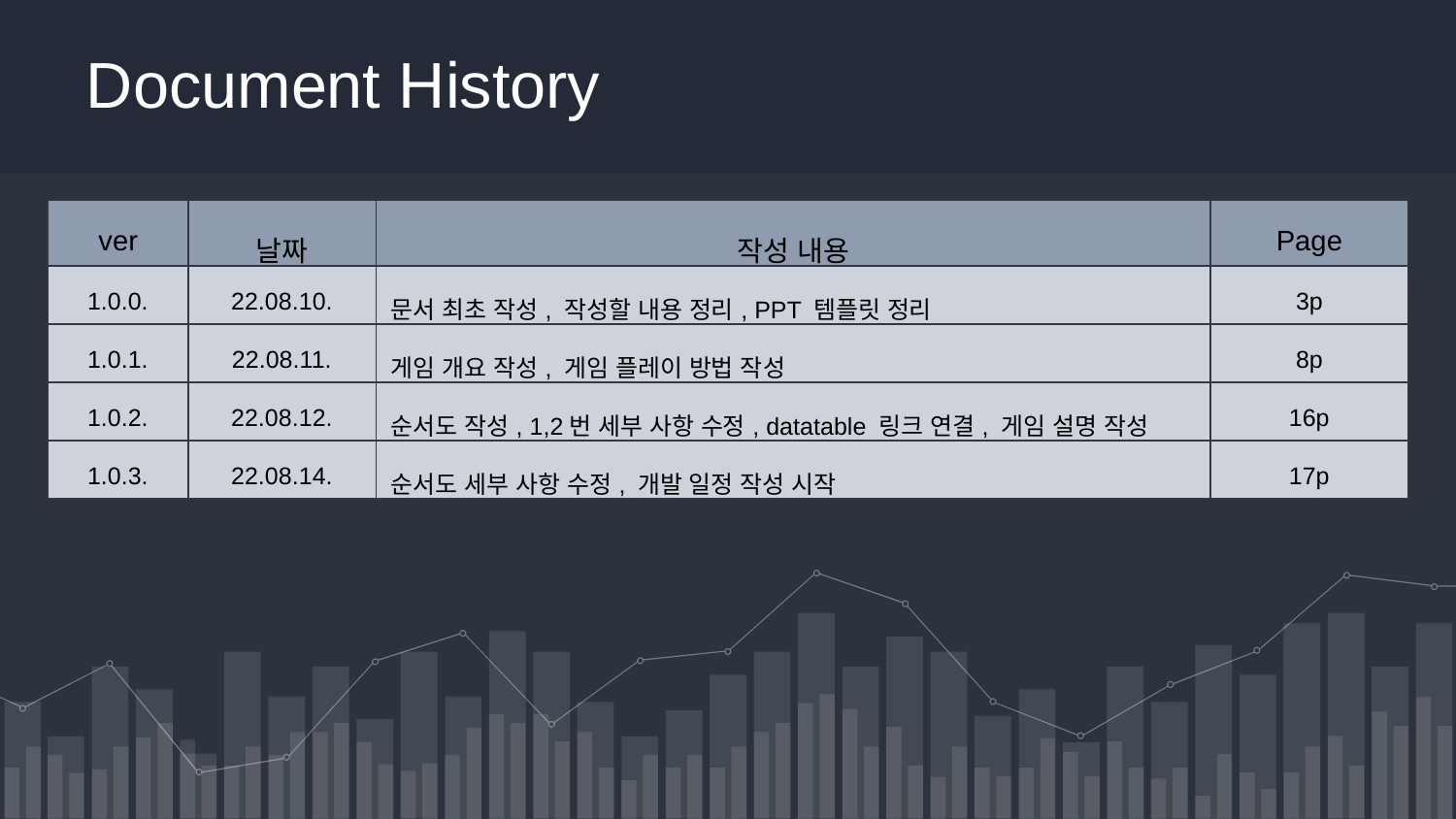

Document History
| ver | 날짜 | 작성 내용 | Page |
| --- | --- | --- | --- |
| 1.0.0. | 22.08.10. | 문서 최초 작성, 작성할 내용 정리, PPT 템플릿 정리 | 3p |
| 1.0.1. | 22.08.11. | 게임 개요 작성, 게임 플레이 방법 작성 | 8p |
| 1.0.2. | 22.08.12. | 순서도 작성, 1,2번 세부 사항 수정, datatable 링크 연결, 게임 설명 작성 | 16p |
| 1.0.3. | 22.08.14. | 순서도 세부 사항 수정, 개발 일정 작성 시작 | 17p |